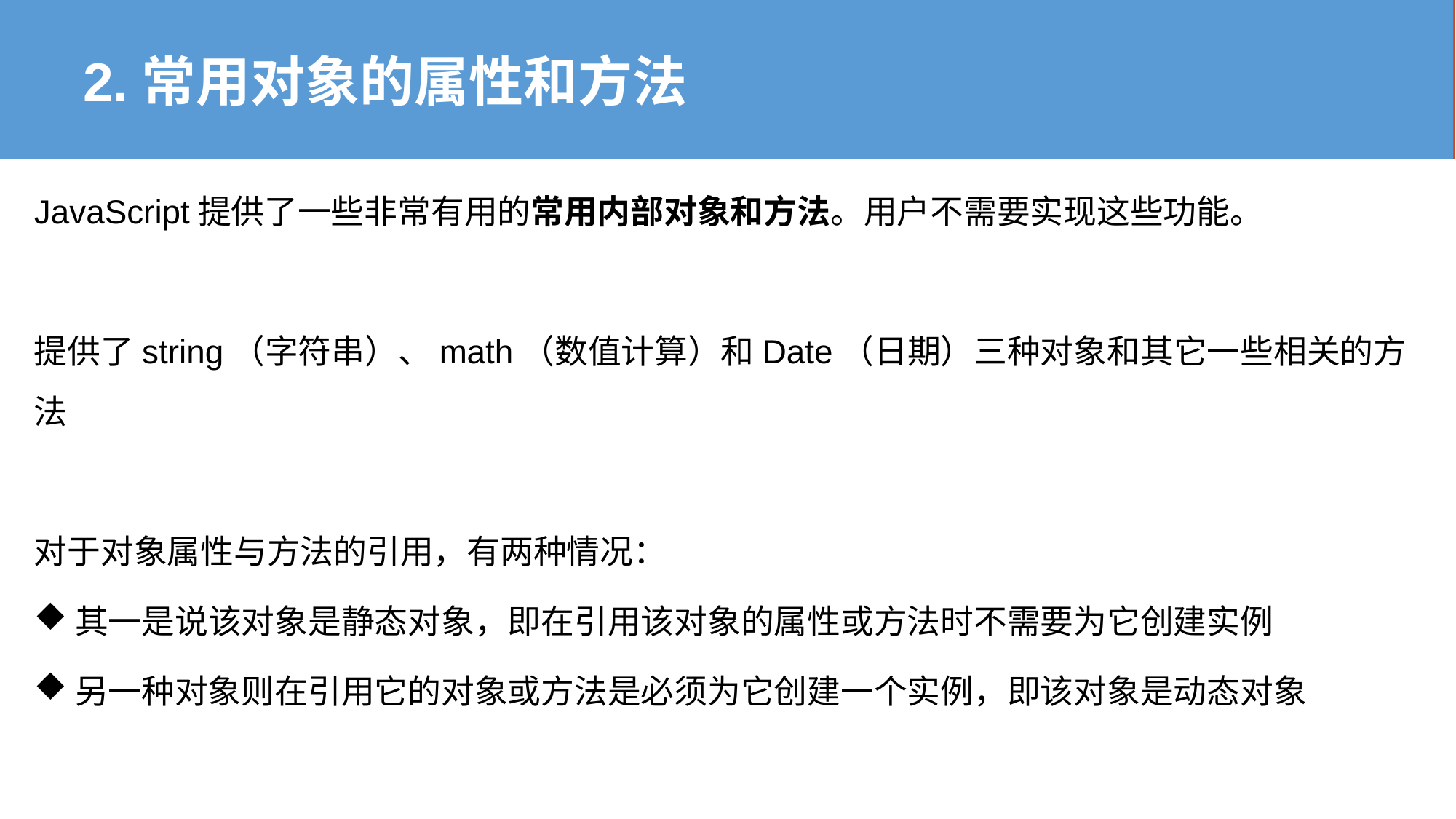

2.常用对象的属性和方法

JavaScript提供了一些非常有用的常用内部对象和方法。用户不需要实现这些功能。

提供了string（字符串）、math（数值计算）和Date（日期）三种对象和其它一些相关的方法

对于对象属性与方法的引用，有两种情况：
其一是说该对象是静态对象，即在引用该对象的属性或方法时不需要为它创建实例
另一种对象则在引用它的对象或方法是必须为它创建一个实例，即该对象是动态对象